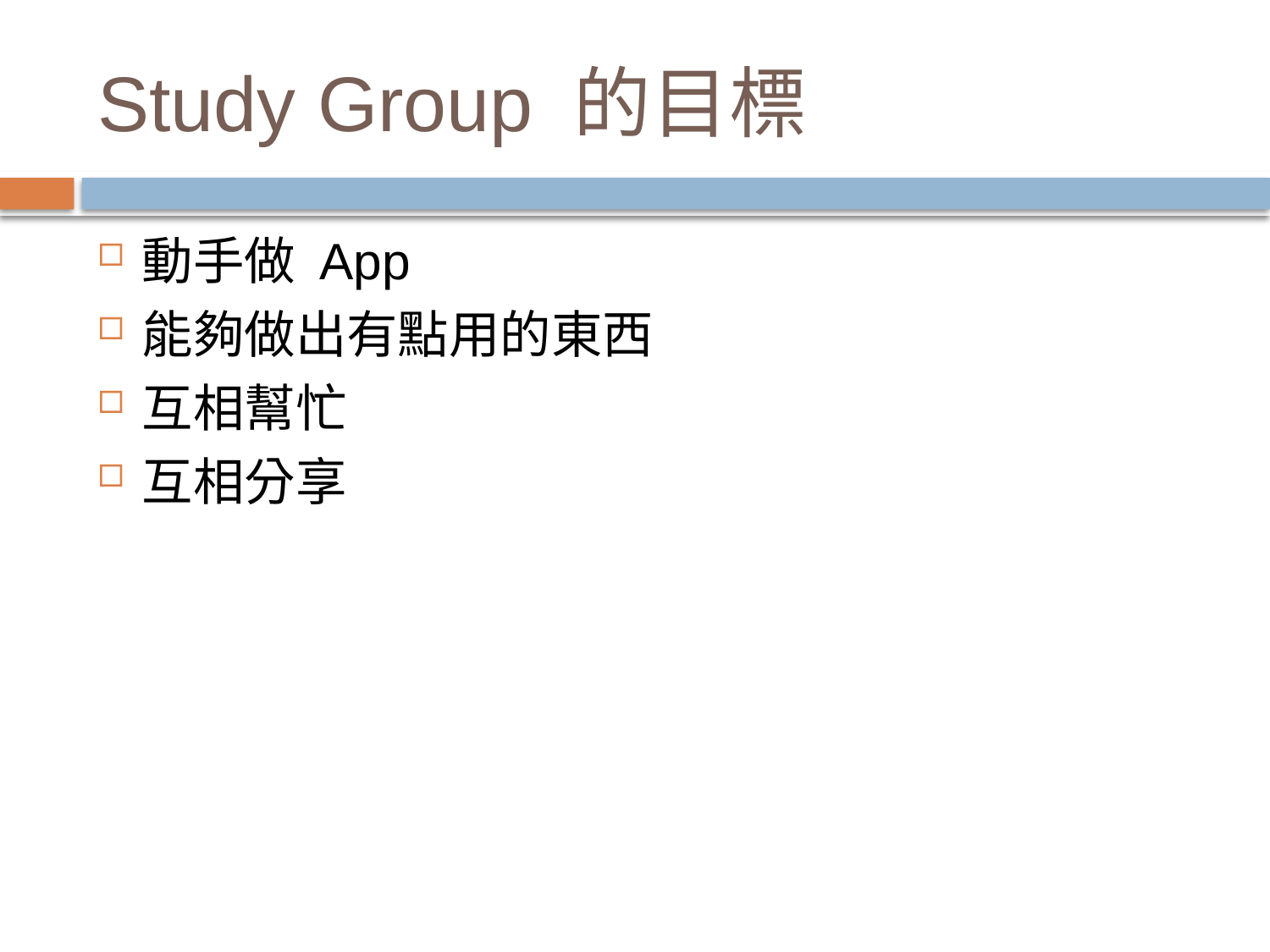

# Study Group 的目標
動手做 App
能夠做出有點用的東西
互相幫忙
互相分享